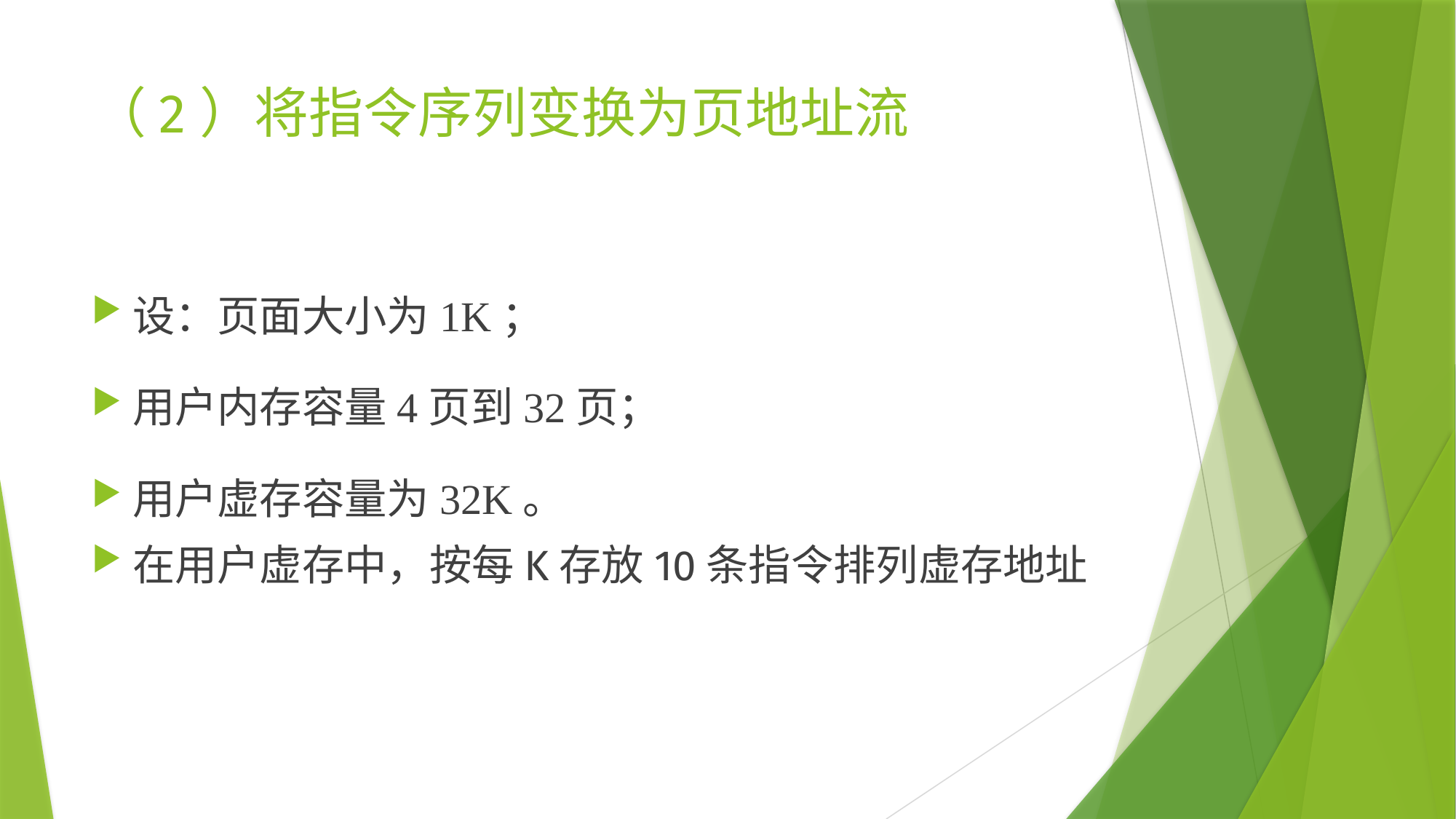

# （2）将指令序列变换为页地址流
设：页面大小为1K；
用户内存容量4页到32页；
用户虚存容量为32K。
在用户虚存中，按每K存放10条指令排列虚存地址